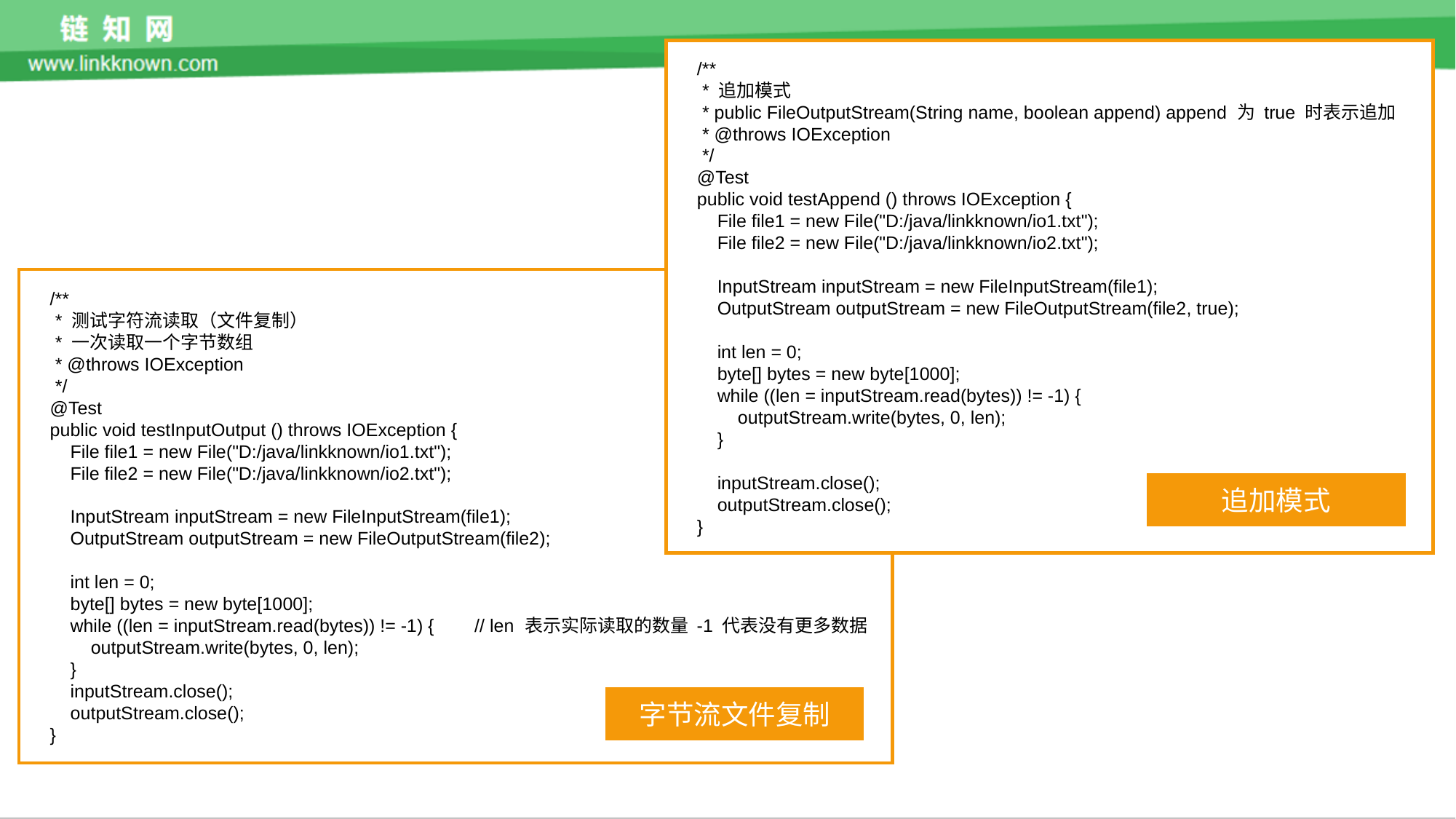

/**
     * 追加模式
     * public FileOutputStream(String name, boolean append) append 为 true 时表示追加
     * @throws IOException
     */
    @Test
    public void testAppend () throws IOException {
        File file1 = new File("D:/java/linkknown/io1.txt");
        File file2 = new File("D:/java/linkknown/io2.txt");

        InputStream inputStream = new FileInputStream(file1);
        OutputStream outputStream = new FileOutputStream(file2, true);

        int len = 0;
        byte[] bytes = new byte[1000];
        while ((len = inputStream.read(bytes)) != -1) {
            outputStream.write(bytes, 0, len);
        }

        inputStream.close();
        outputStream.close();
    }
    /**
     * 测试字符流读取（文件复制）
     * 一次读取一个字节数组
     * @throws IOException
     */
    @Test
    public void testInputOutput () throws IOException {
        File file1 = new File("D:/java/linkknown/io1.txt");
        File file2 = new File("D:/java/linkknown/io2.txt");

        InputStream inputStream = new FileInputStream(file1);
        OutputStream outputStream = new FileOutputStream(file2);

        int len = 0;
        byte[] bytes = new byte[1000];
        while ((len = inputStream.read(bytes)) != -1) {        // len 表示实际读取的数量 -1 代表没有更多数据
            outputStream.write(bytes, 0, len);
        }
        inputStream.close();
        outputStream.close();
    }
追加模式
字节流文件复制